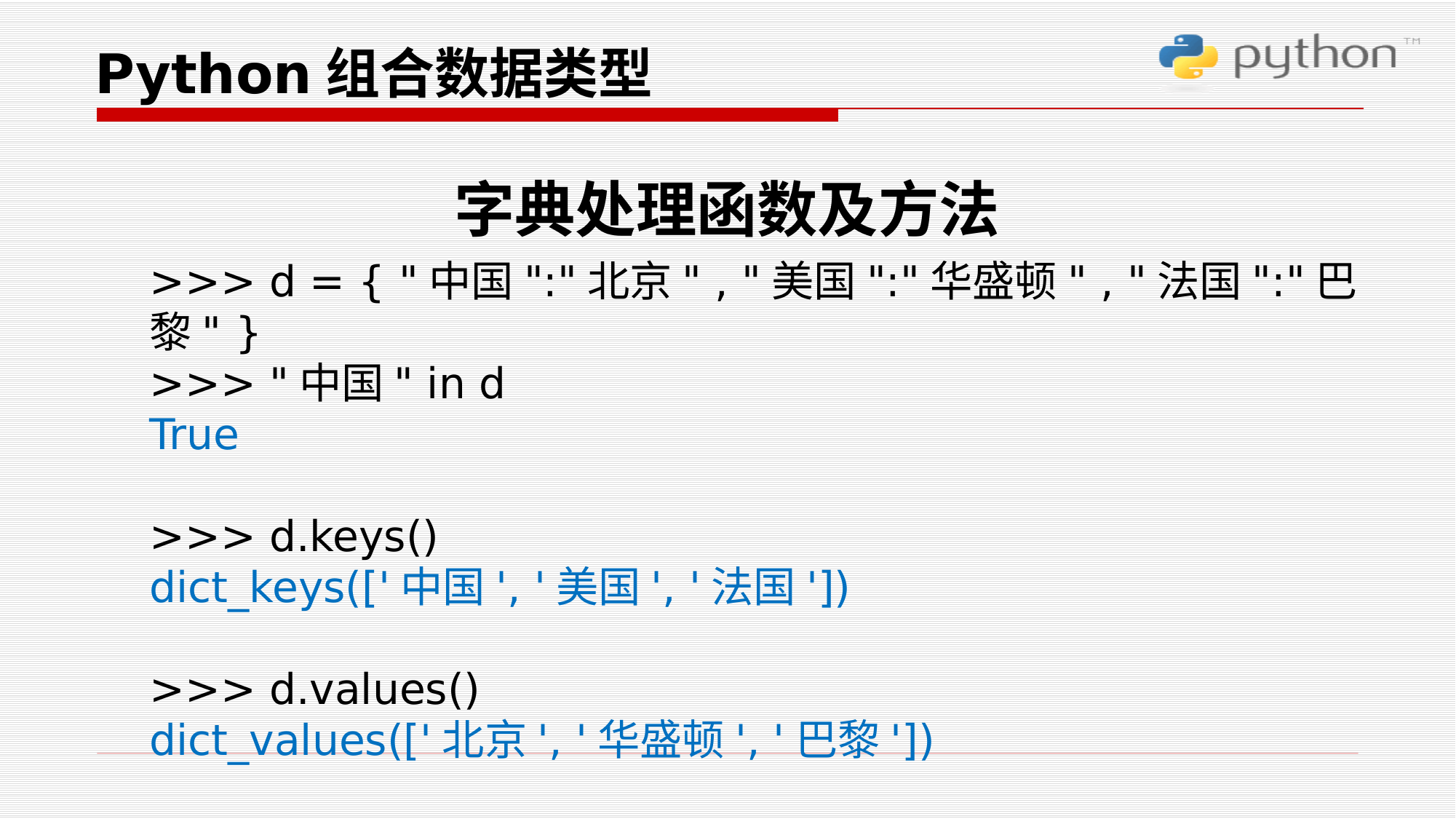

Python组合数据类型
字典处理函数及方法
>>> d = { "中国":"北京" , "美国":"华盛顿" , "法国":"巴黎" }
>>> "中国" in d
True

>>> d.keys()
dict_keys(['中国', '美国', '法国'])

>>> d.values()
dict_values(['北京', '华盛顿', '巴黎'])